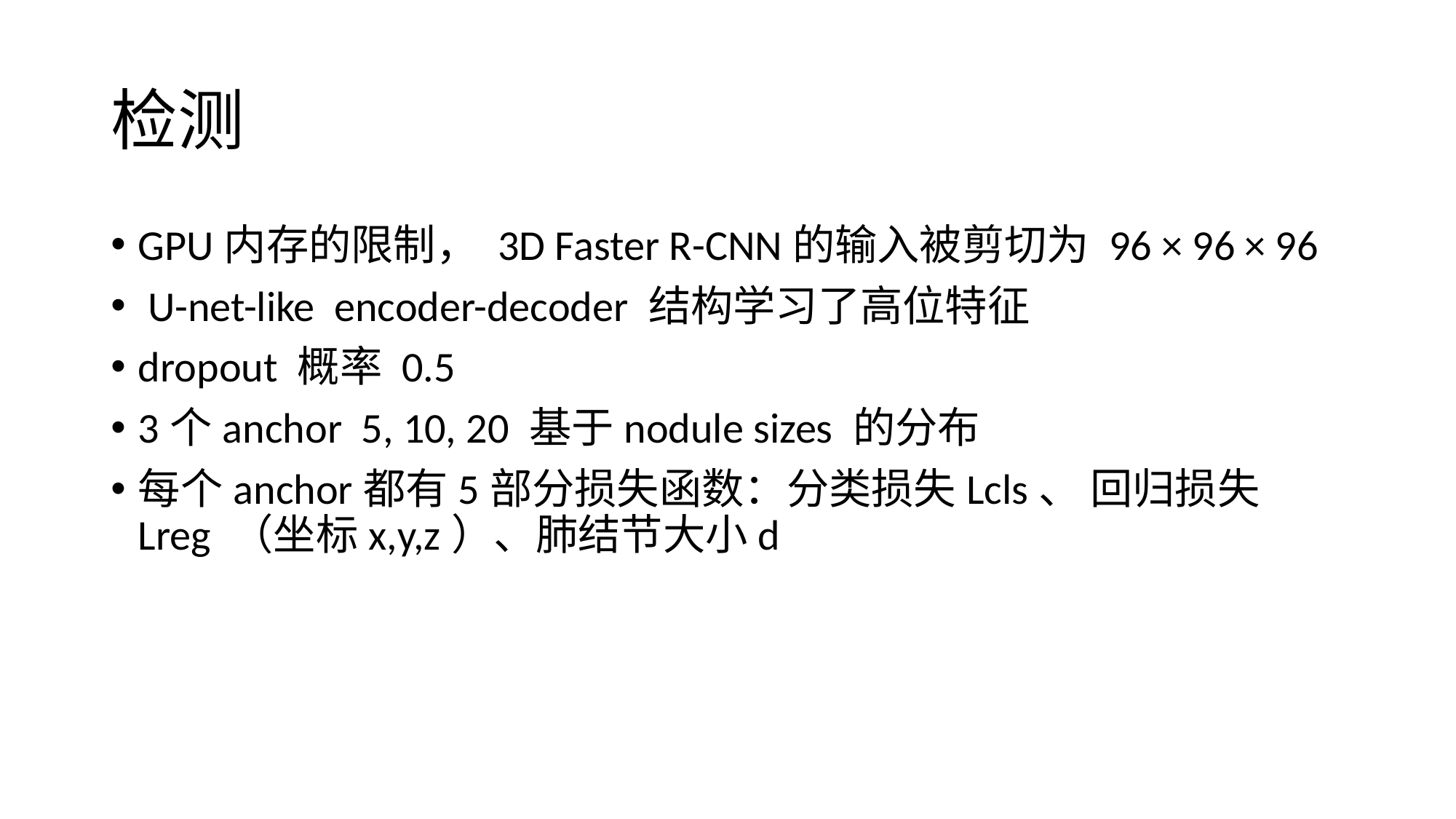

# 检测
GPU内存的限制， 3D Faster R-CNN的输入被剪切为 96 × 96 × 96
 U-net-like  encoder-decoder 结构学习了高位特征
dropout 概率 0.5
3个anchor  5, 10, 20 基于nodule sizes 的分布
每个anchor都有5部分损失函数：分类损失Lcls、 回归损失 Lreg （坐标x,y,z）、肺结节大小d